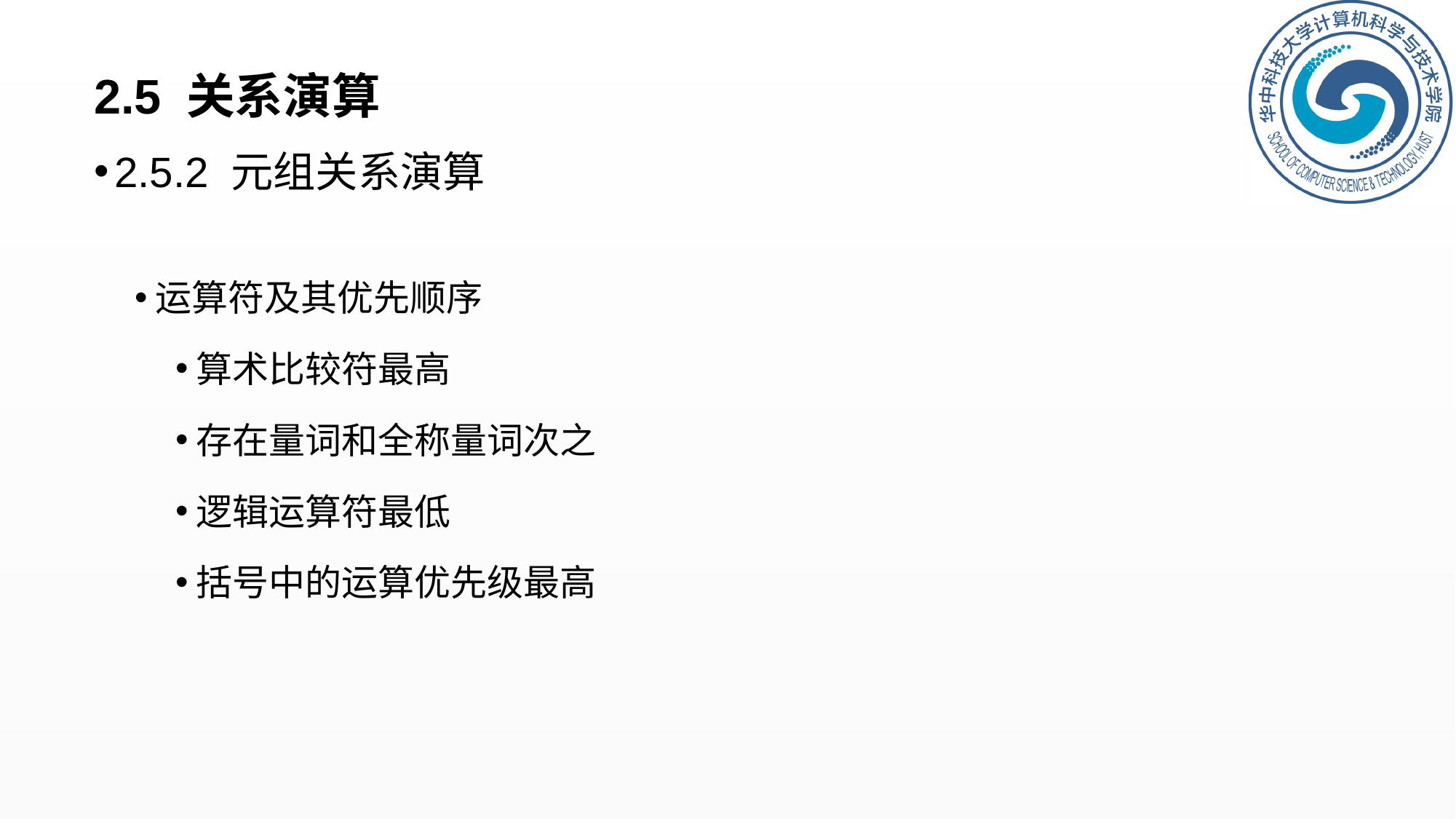

# 2.5 关系演算
2.5.2 元组关系演算

运算符及其优先顺序
算术比较符最高
存在量词和全称量词次之
逻辑运算符最低
括号中的运算优先级最高